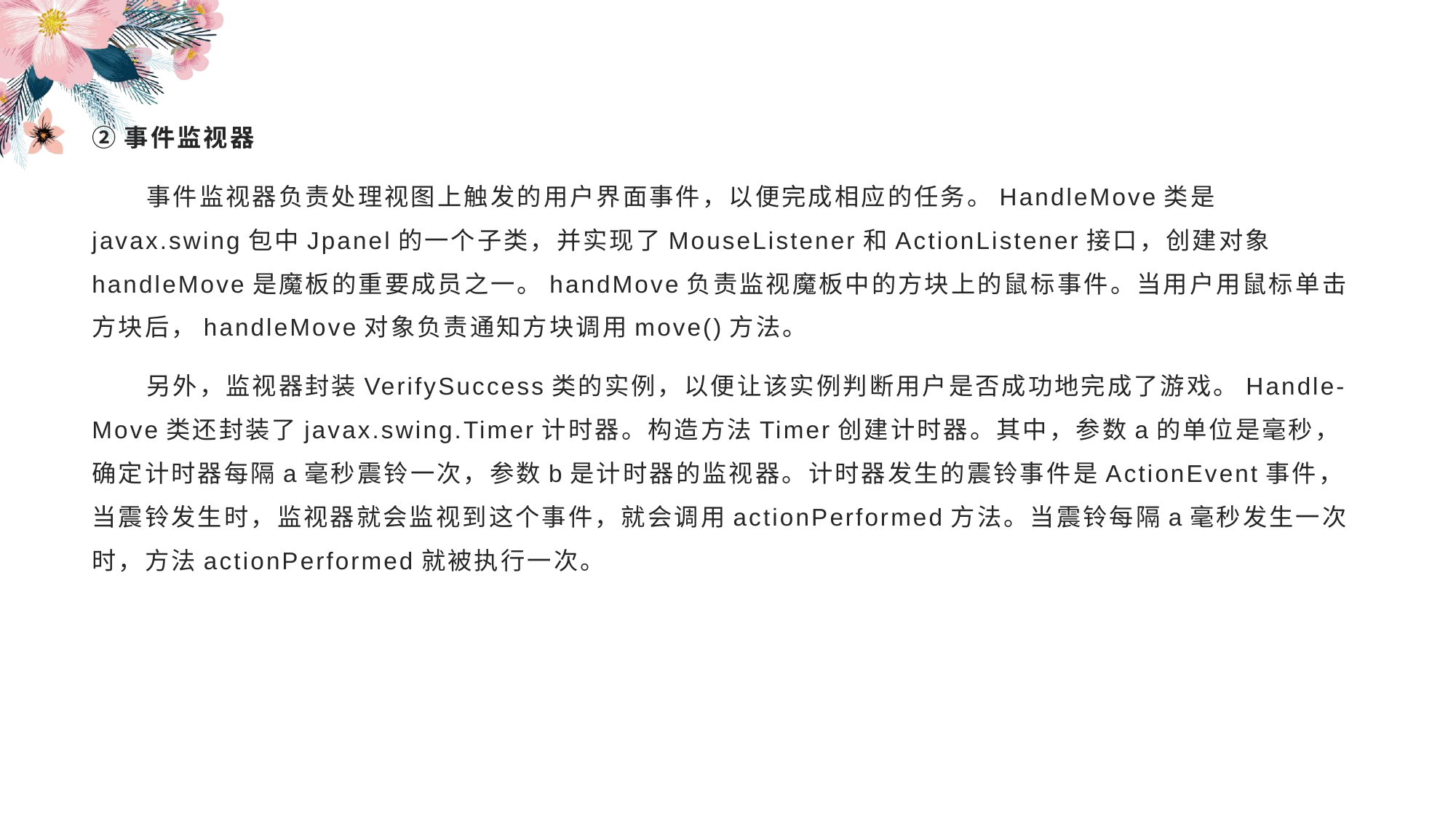

②事件监视器
事件监视器负责处理视图上触发的用户界面事件，以便完成相应的任务。HandleMove类是javax.swing包中Jpanel的一个子类，并实现了MouseListener和ActionListener接口，创建对象handleMove是魔板的重要成员之一。handMove负责监视魔板中的方块上的鼠标事件。当用户用鼠标单击方块后，handleMove对象负责通知方块调用move()方法。
另外，监视器封装VerifySuccess类的实例，以便让该实例判断用户是否成功地完成了游戏。Handle-Move类还封装了javax.swing.Timer计时器。构造方法Timer创建计时器。其中，参数a的单位是毫秒，确定计时器每隔a毫秒震铃一次，参数b是计时器的监视器。计时器发生的震铃事件是ActionEvent事件，当震铃发生时，监视器就会监视到这个事件，就会调用actionPerformed方法。当震铃每隔a毫秒发生一次时，方法actionPerformed就被执行一次。